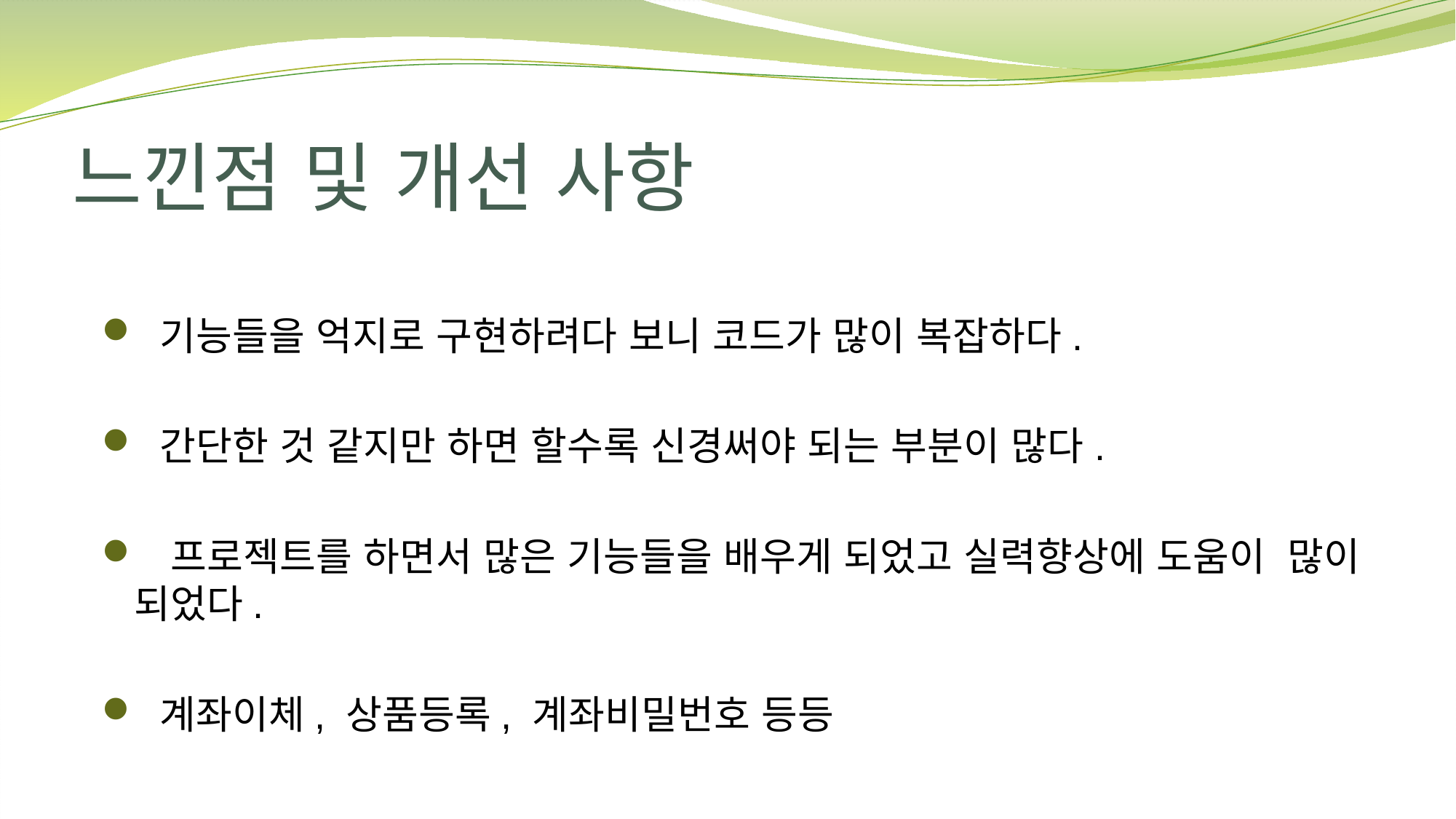

# 느낀점 및 개선 사항
 기능들을 억지로 구현하려다 보니 코드가 많이 복잡하다.

 간단한 것 같지만 하면 할수록 신경써야 되는 부분이 많다.

  프로젝트를 하면서 많은 기능들을 배우게 되었고 실력향상에 도움이  많이 되었다.

 계좌이체, 상품등록, 계좌비밀번호 등등